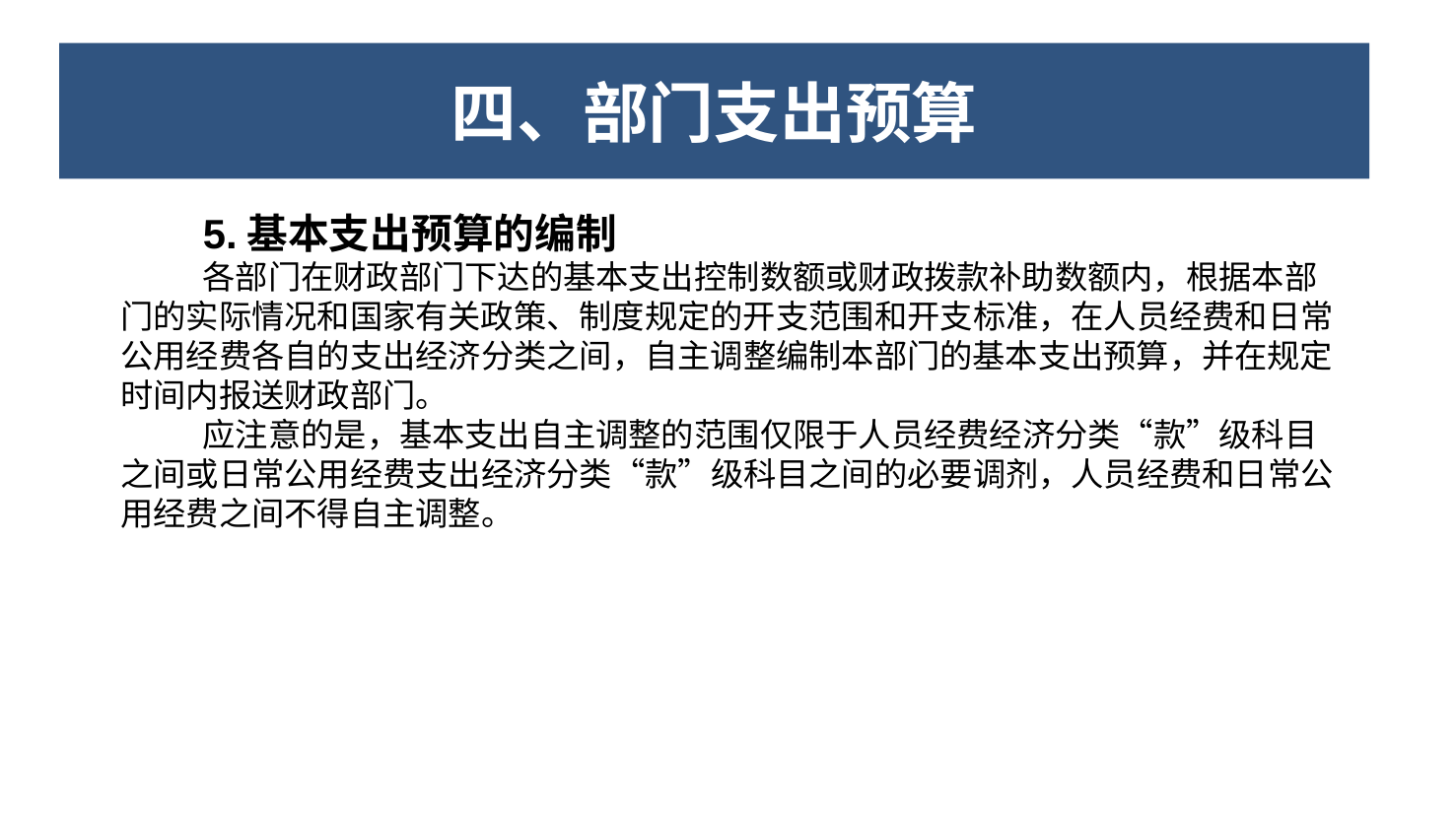

六、部门支出预算的编制
四、部门支出预算
5.基本支出预算的编制
各部门在财政部门下达的基本支出控制数额或财政拨款补助数额内，根据本部门的实际情况和国家有关政策、制度规定的开支范围和开支标准，在人员经费和日常公用经费各自的支出经济分类之间，自主调整编制本部门的基本支出预算，并在规定时间内报送财政部门。
应注意的是，基本支出自主调整的范围仅限于人员经费经济分类“款”级科目之间或日常公用经费支出经济分类“款”级科目之间的必要调剂，人员经费和日常公用经费之间不得自主调整。